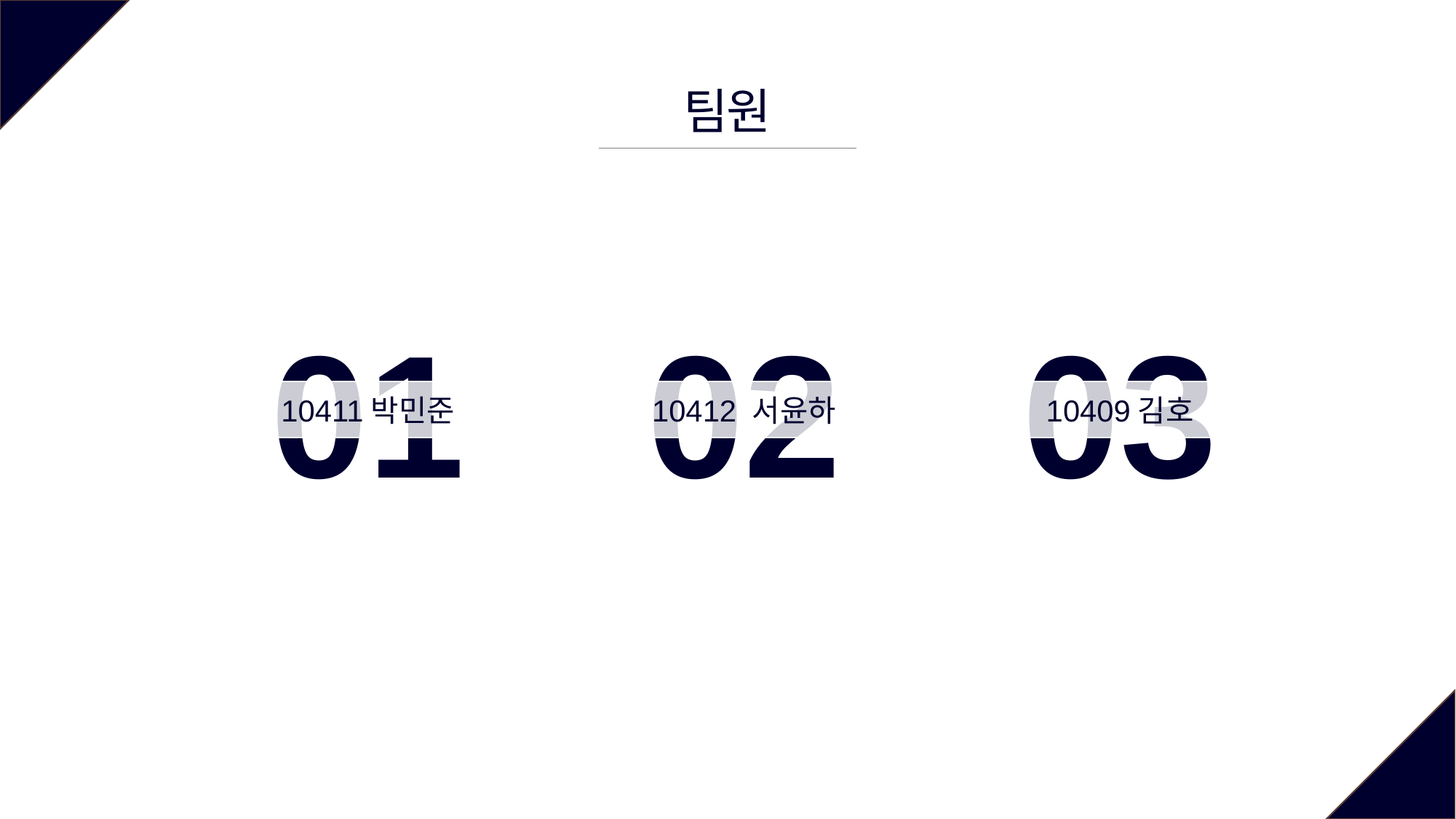

팀원

01
02
03
10411박민준
10412 서윤하
10409김호